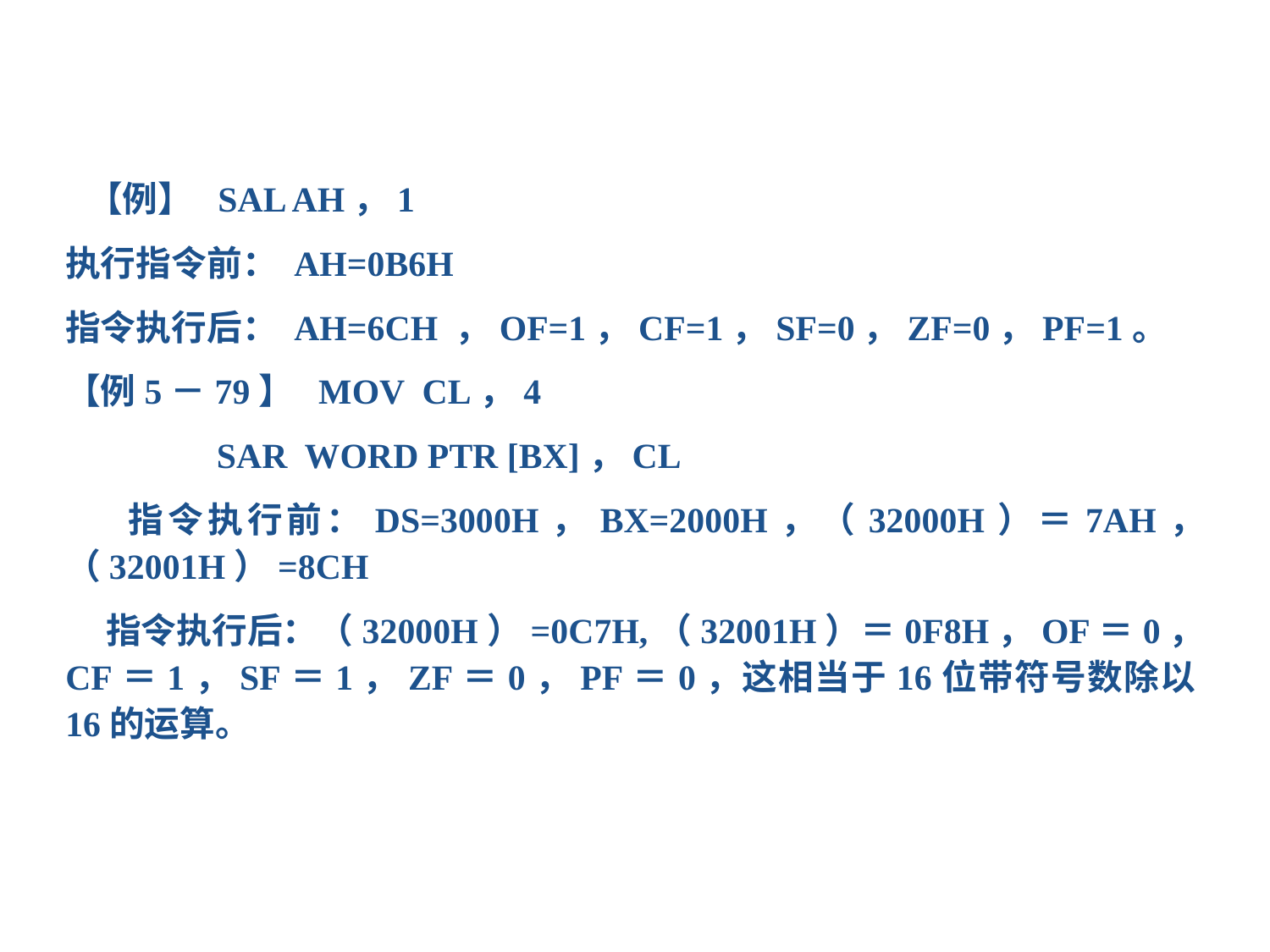

【例】  SAL AH，1
执行指令前： AH=0B6H
指令执行后： AH=6CH ，OF=1，CF=1，SF=0，ZF=0，PF=1。
【例5－79】  MOV  CL，4
                 SAR  WORD PTR [BX]，CL
    指令执行前：DS=3000H，BX=2000H，（32000H）＝7AH，（32001H）=8CH
    指令执行后：（32000H）=0C7H,（32001H）＝0F8H，OF＝0，CF＝1，SF＝1，ZF＝0，PF＝0，这相当于16位带符号数除以16的运算。